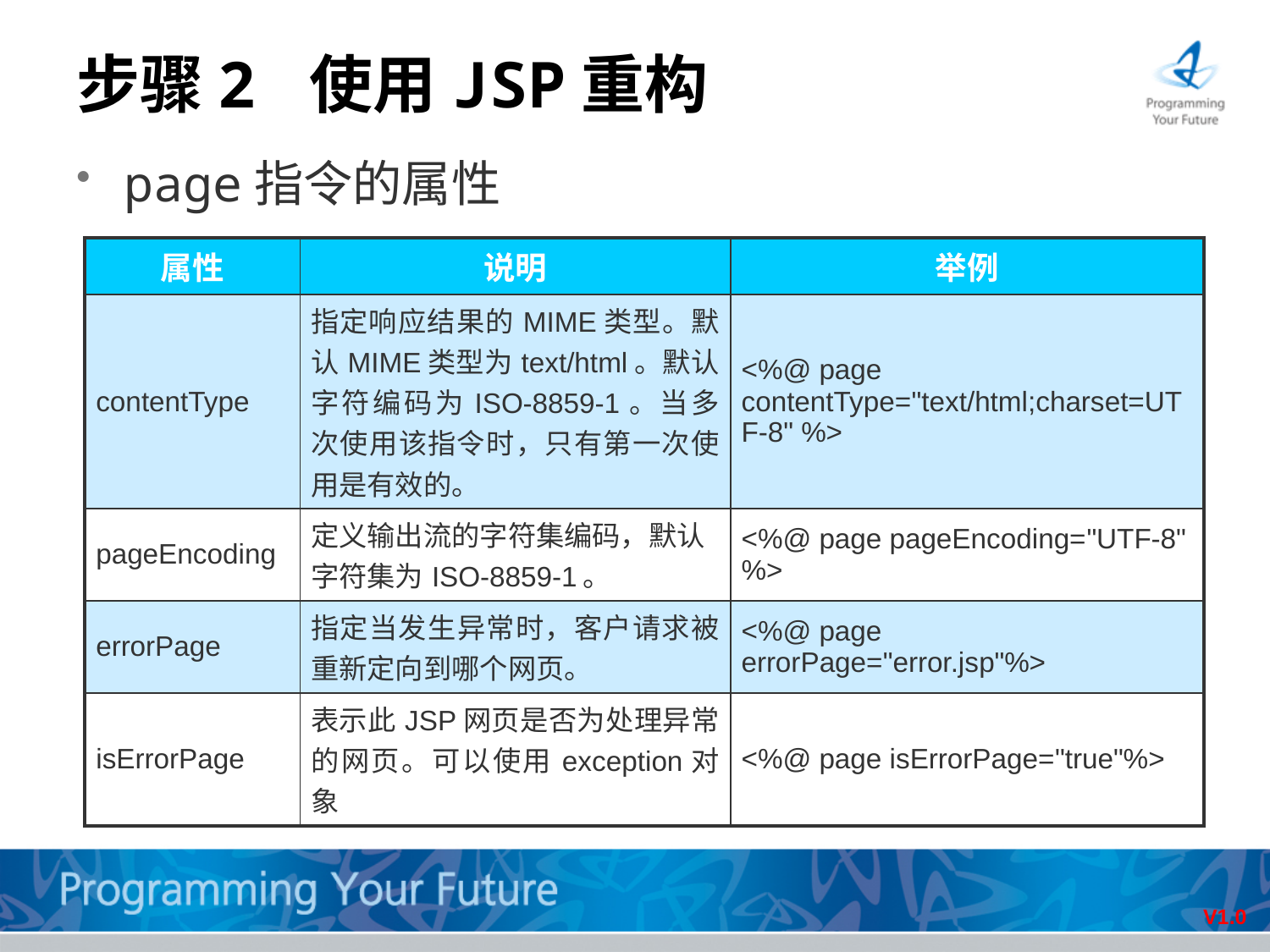

# 步骤2 使用JSP重构
page指令的属性
| 属性 | 说明 | 举例 |
| --- | --- | --- |
| contentType | 指定响应结果的MIME类型。默认MIME类型为text/html。默认字符编码为ISO-8859-1。当多次使用该指令时，只有第一次使用是有效的。 | <%@ page contentType="text/html;charset=UTF-8" %> |
| pageEncoding | 定义输出流的字符集编码，默认字符集为ISO-8859-1。 | <%@ page pageEncoding="UTF-8" %> |
| errorPage | 指定当发生异常时，客户请求被重新定向到哪个网页。 | <%@ page errorPage="error.jsp"%> |
| isErrorPage | 表示此JSP网页是否为处理异常的网页。可以使用exception对象 | <%@ page isErrorPage="true"%> |